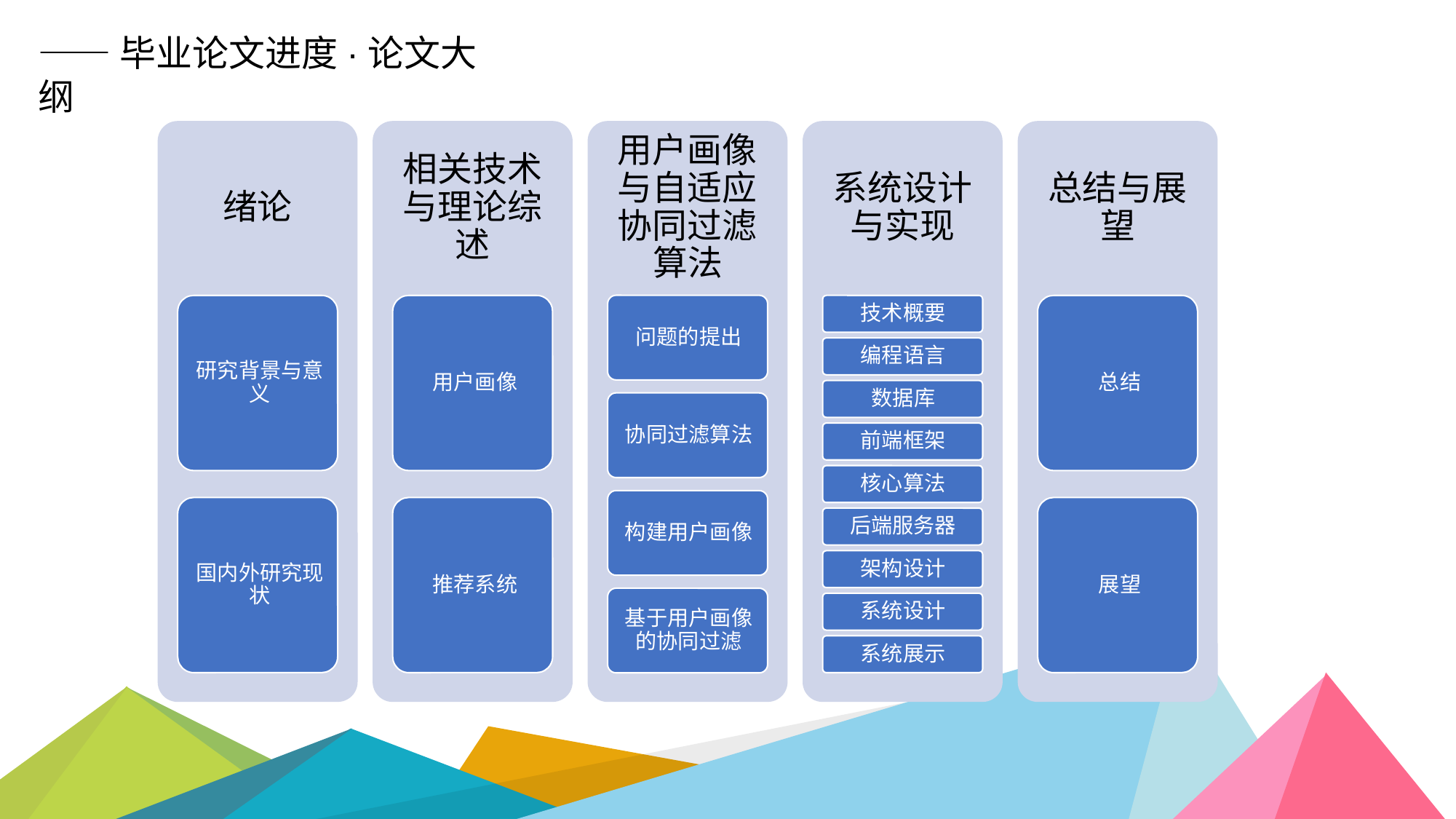

——毕业论文进度·论文大纲
绪论
研究背景与意义
国内外研究现状
相关技术与理论综述
用户画像
推荐系统
用户画像与自适应协同过滤算法
问题的提出
协同过滤算法
构建用户画像
基于用户画像的协同过滤
系统设计与实现
技术概要
编程语言
数据库
前端框架
核心算法
后端服务器
架构设计
系统设计
系统展示
总结与展望
总结
展望